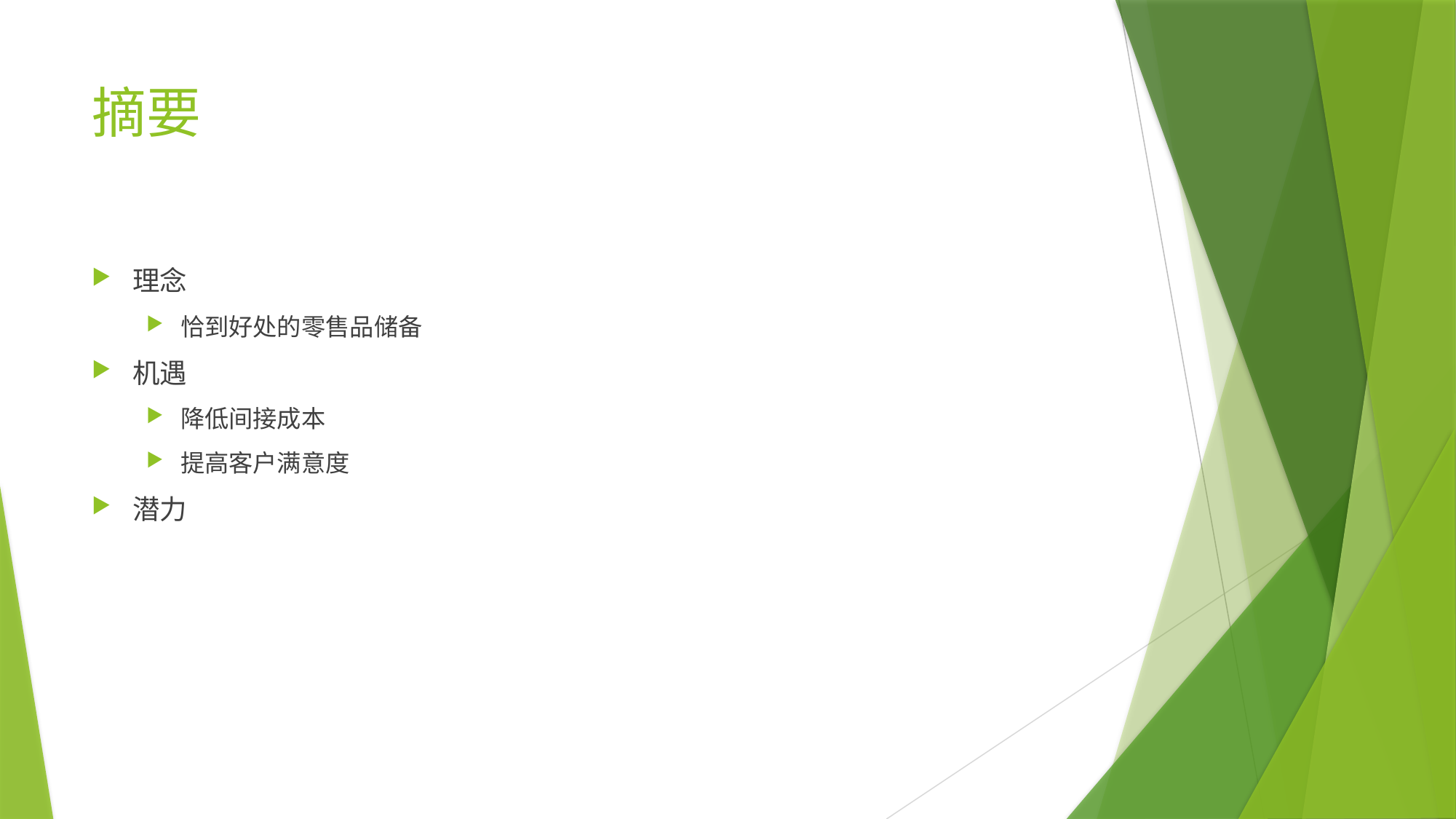

# 摘要
理念
恰到好处的零售品储备
机遇
降低间接成本
提高客户满意度
潜力